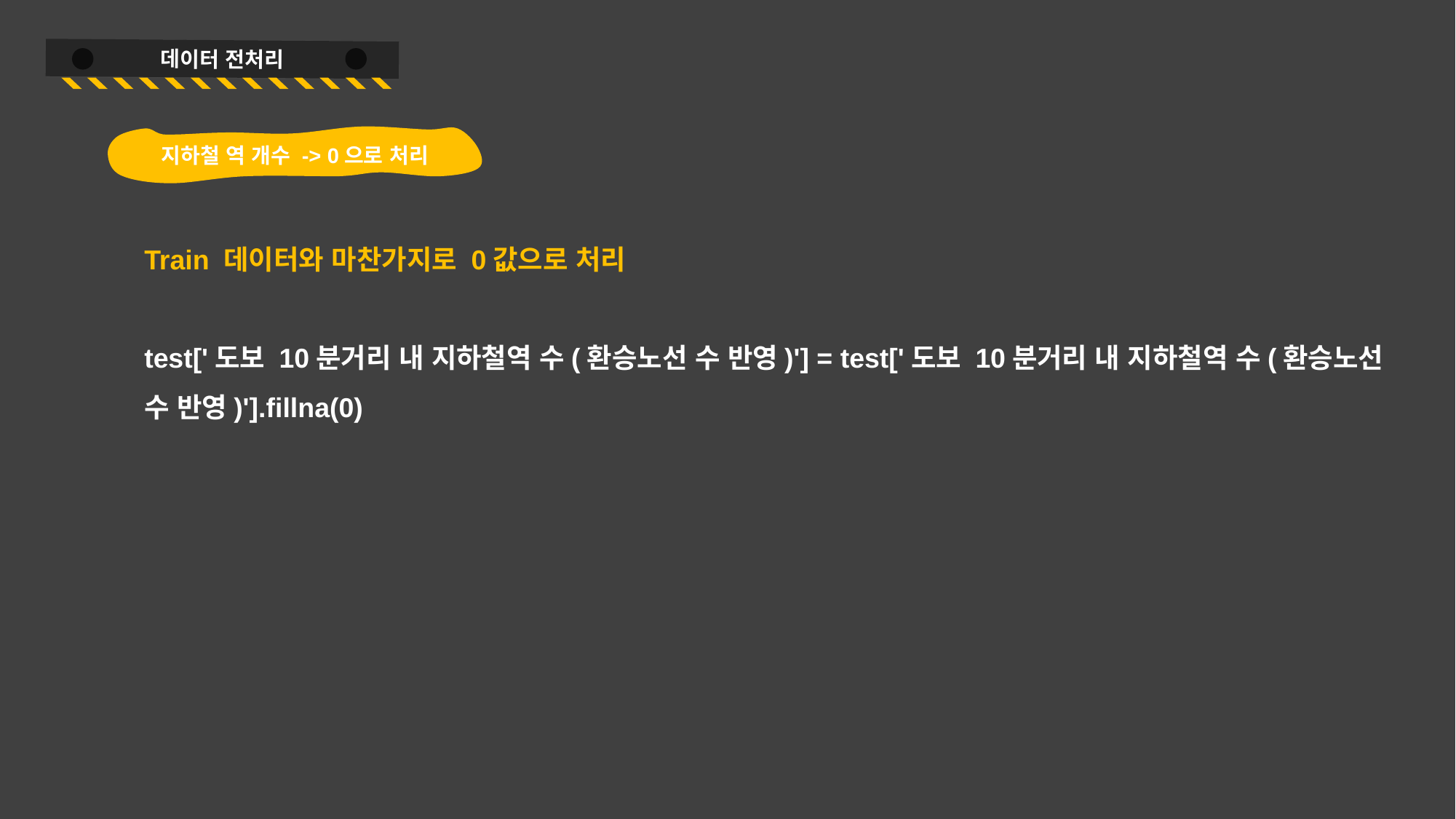

데이터 전처리

지하철 역 개수 -> 0으로 처리
Train 데이터와 마찬가지로 0값으로 처리

test['도보 10분거리 내 지하철역 수(환승노선 수 반영)'] = test['도보 10분거리 내 지하철역 수(환승노선 수 반영)'].fillna(0)